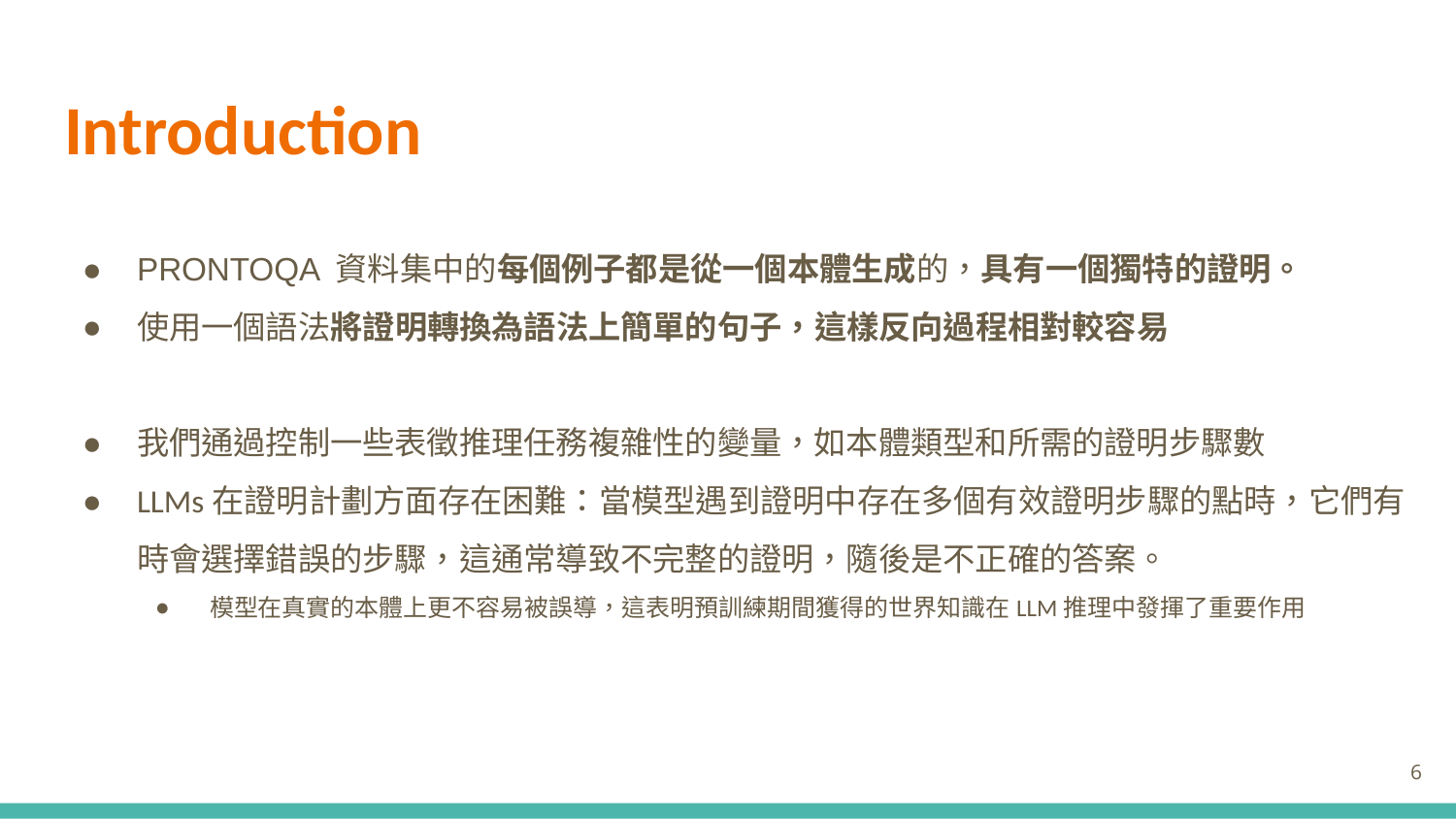

# Introduction
PRONTOQA 資料集中的每個例子都是從一個本體生成的，具有一個獨特的證明。
使用一個語法將證明轉換為語法上簡單的句子，這樣反向過程相對較容易

我們通過控制一些表徵推理任務複雜性的變量，如本體類型和所需的證明步驟數
LLMs在證明計劃方面存在困難：當模型遇到證明中存在多個有效證明步驟的點時，它們有時會選擇錯誤的步驟，這通常導致不完整的證明，隨後是不正確的答案。
模型在真實的本體上更不容易被誤導，這表明預訓練期間獲得的世界知識在LLM推理中發揮了重要作用
6